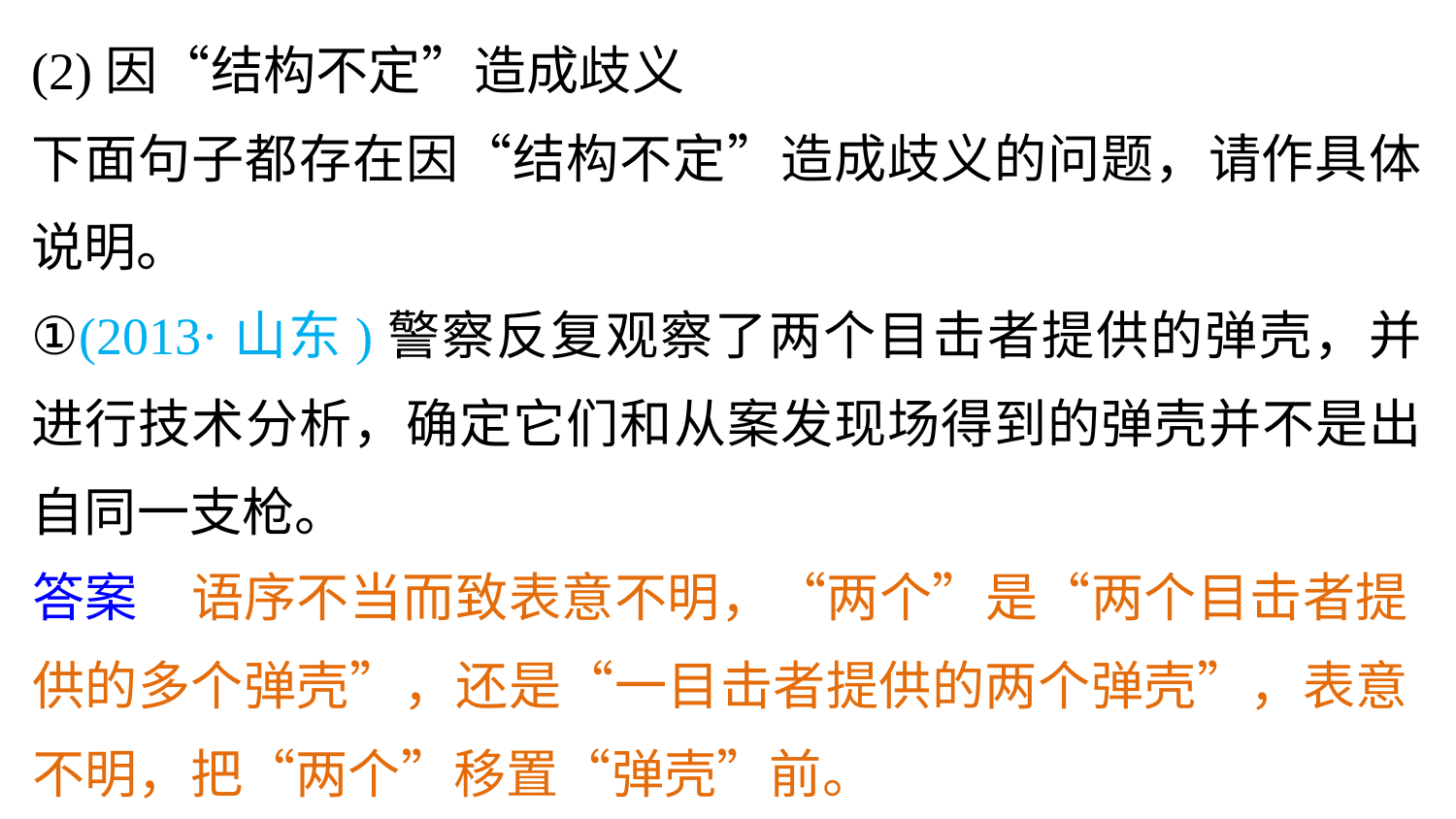

(2)因“结构不定”造成歧义
下面句子都存在因“结构不定”造成歧义的问题，请作具体说明。
①(2013·山东)警察反复观察了两个目击者提供的弹壳，并进行技术分析，确定它们和从案发现场得到的弹壳并不是出自同一支枪。
答案　语序不当而致表意不明，“两个”是“两个目击者提供的多个弹壳”，还是“一目击者提供的两个弹壳”，表意不明，把“两个”移置“弹壳”前。